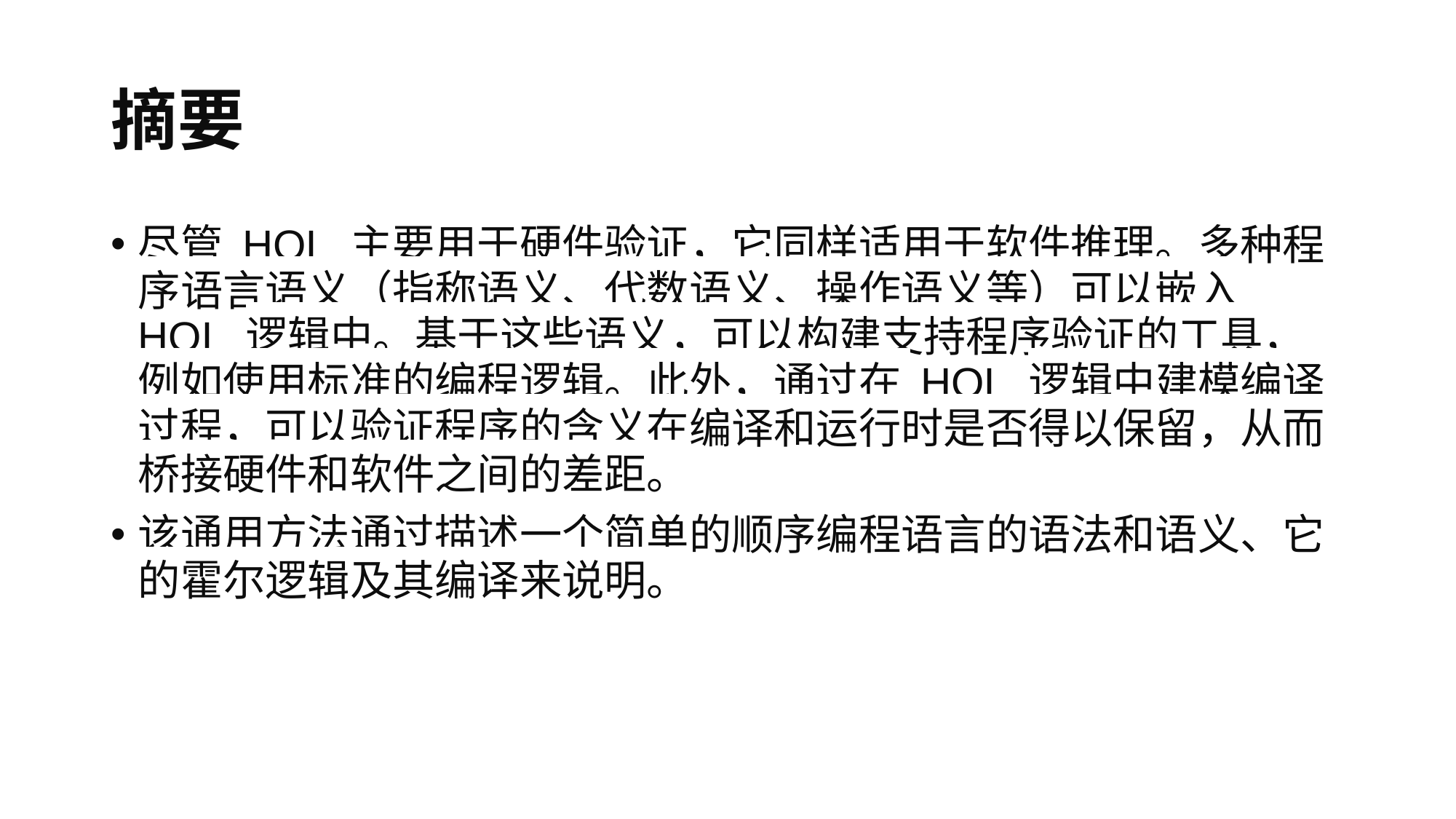

# 摘要
尽管 HOL 主要用于硬件验证，它同样适用于软件推理。多种程序语言语义（指称语义、代数语义、操作语义等）可以嵌入 HOL 逻辑中。基于这些语义，可以构建支持程序验证的工具，例如使用标准的编程逻辑。此外，通过在 HOL 逻辑中建模编译过程，可以验证程序的含义在编译和运行时是否得以保留，从而桥接硬件和软件之间的差距。
该通用方法通过描述一个简单的顺序编程语言的语法和语义、它的霍尔逻辑及其编译来说明。